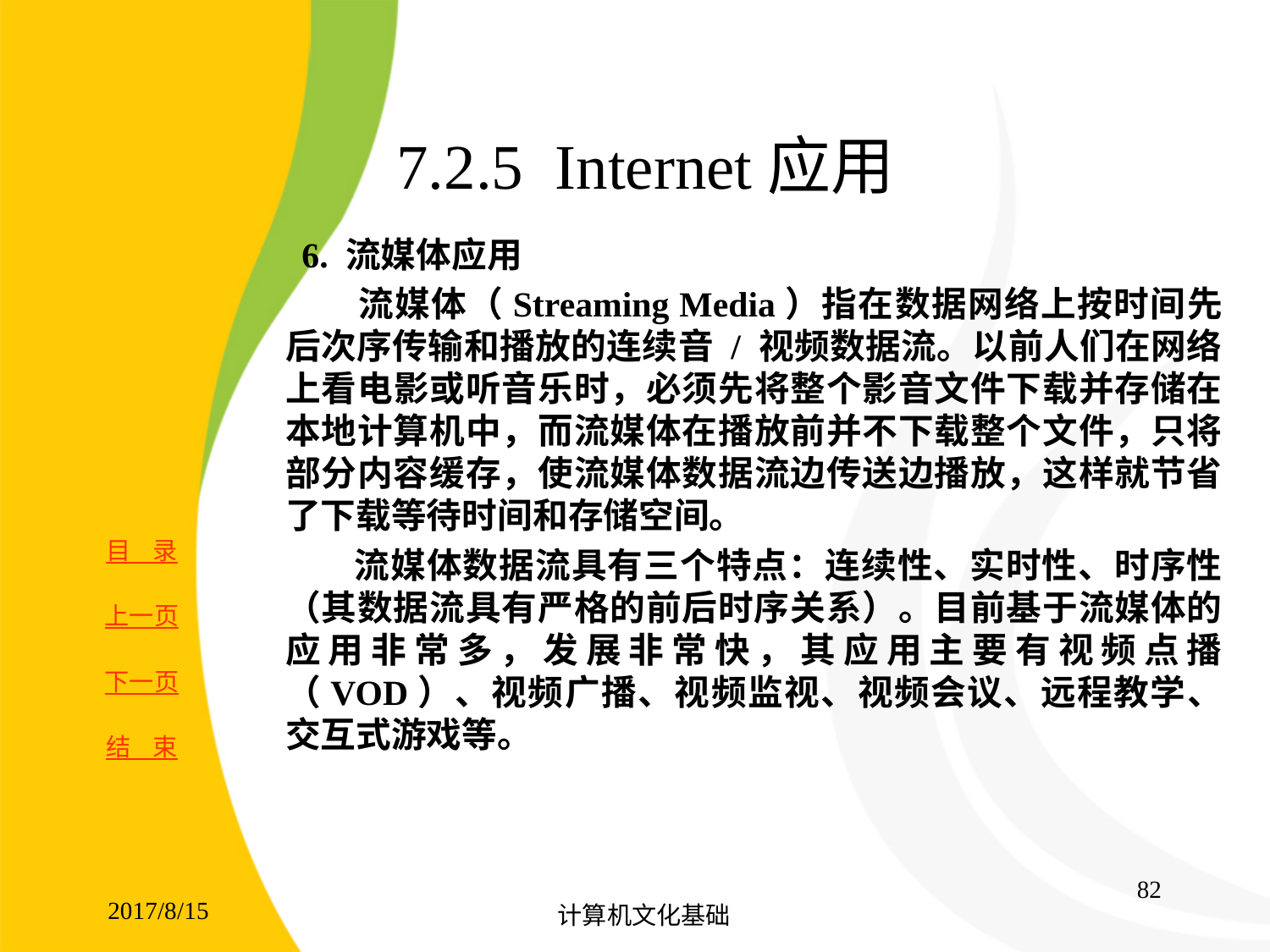

# 7.2.5  Internet应用
	    6. 流媒体应用
            流媒体（Streaming Media）指在数据网络上按时间先后次序传输和播放的连续音 / 视频数据流。以前人们在网络上看电影或听音乐时，必须先将整个影音文件下载并存储在本地计算机中，而流媒体在播放前并不下载整个文件，只将部分内容缓存，使流媒体数据流边传送边播放，这样就节省了下载等待时间和存储空间。
            流媒体数据流具有三个特点：连续性、实时性、时序性（其数据流具有严格的前后时序关系）。目前基于流媒体的应用非常多，发展非常快，其应用主要有视频点播（VOD）、视频广播、视频监视、视频会议、远程教学、交互式游戏等。
82
2017/8/15